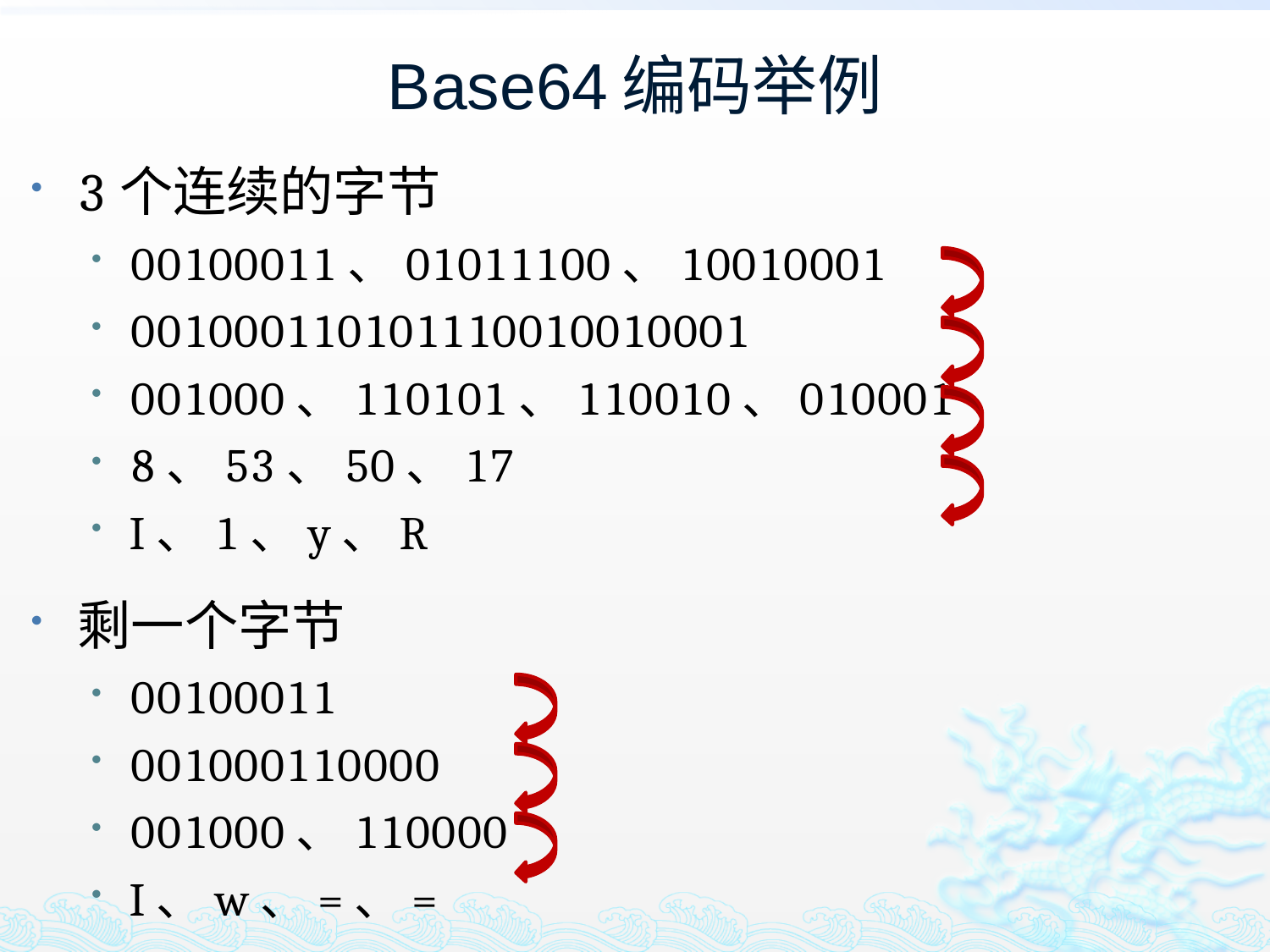

# Base64编码举例
3个连续的字节
00100011、01011100、10010001
001000110101110010010001
001000、110101、110010、010001
8、53、50、17
I、1、y、R
剩一个字节
00100011
001000110000
001000、110000
I、w、=、=